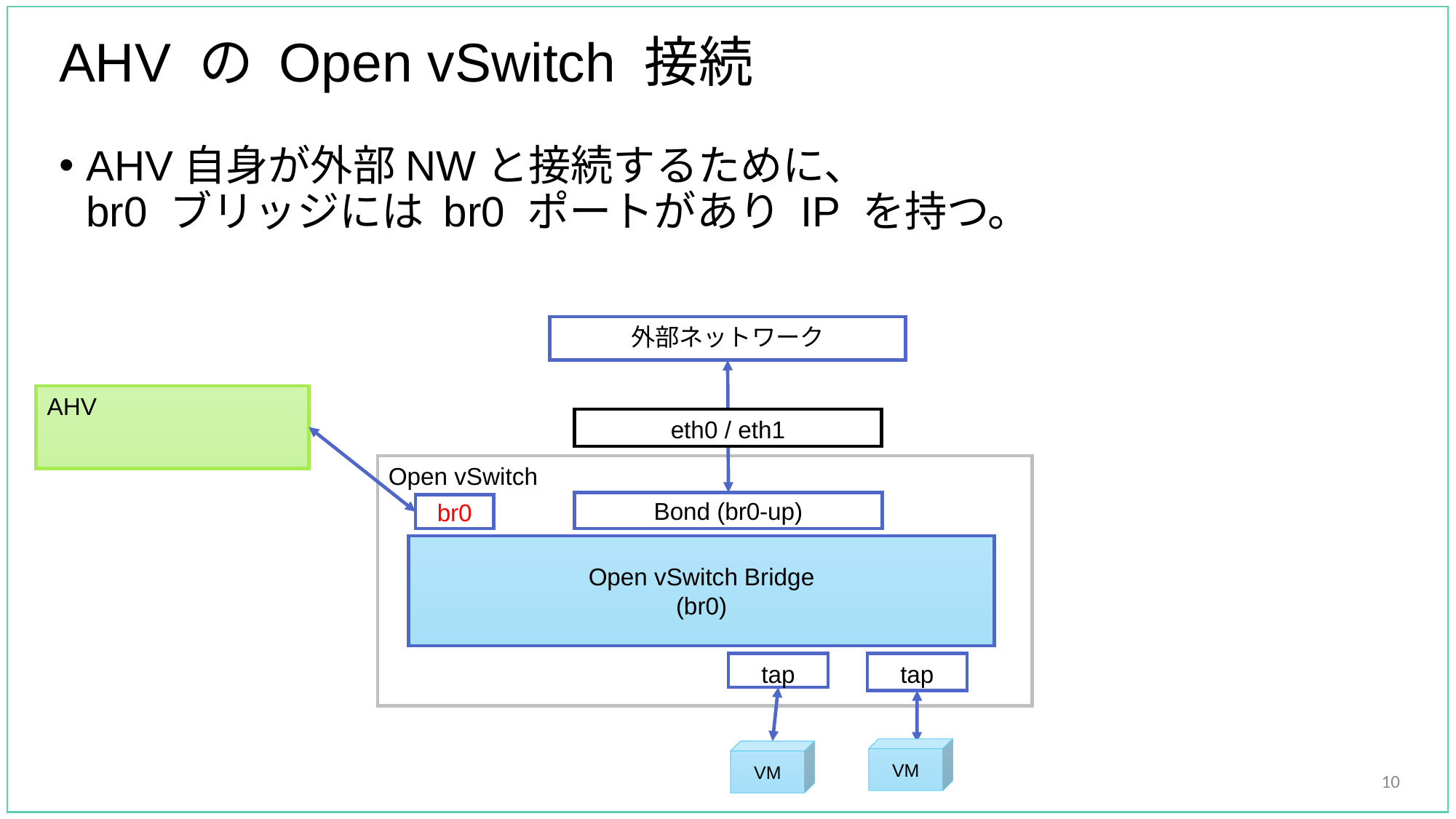

# AHV の Open vSwitch 接続
AHV自身が外部NWと接続するために、
br0 ブリッジには br0 ポートがあり IP を持つ。
外部ネットワーク
AHV
eth0 / eth1
Open vSwitch
Bond (br0-up)
br0
Open vSwitch Bridge
(br0)
tap
tap
VM
VM
10